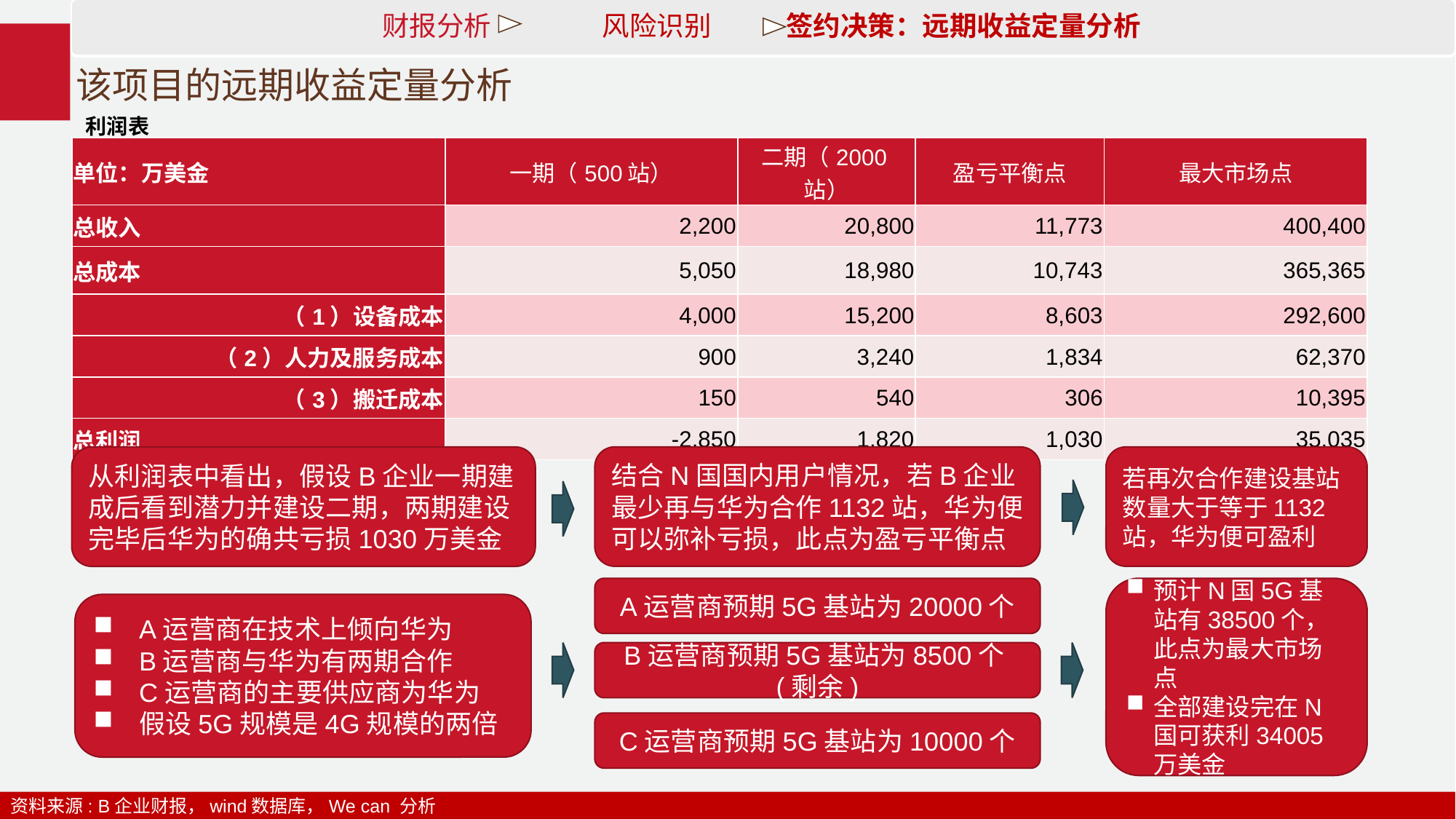

财报分析                  风险识别            签约决策：远期收益定量分析

# 该项目的远期收益定量分析
利润表
| 单位：万美金 | 一期（500站） | 二期（2000站） | 盈亏平衡点 | 最大市场点 |
| --- | --- | --- | --- | --- |
| 总收入 | 2,200 | 20,800 | 11,773 | 400,400 |
| 总成本 | 5,050 | 18,980 | 10,743 | 365,365 |
| （1）设备成本 | 4,000 | 15,200 | 8,603 | 292,600 |
| （2）人力及服务成本 | 900 | 3,240 | 1,834 | 62,370 |
| （3）搬迁成本 | 150 | 540 | 306 | 10,395 |
| 总利润 | -2,850 | 1,820 | 1,030 | 35,035 |
结合N国国内用户情况，若B企业最少再与华为合作1132站，华为便可以弥补亏损，此点为盈亏平衡点
若再次合作建设基站数量大于等于1132站，华为便可盈利
从利润表中看出，假设B企业一期建成后看到潜力并建设二期，两期建设完毕后华为的确共亏损1030万美金

A运营商预期5G基站为20000个
预计N国5G基站有38500个，此点为最大市场点
全部建设完在N国可获利34005万美金
A运营商在技术上倾向华为
B运营商与华为有两期合作
C运营商的主要供应商为华为
假设5G规模是4G规模的两倍

B运营商预期5G基站为8500个(剩余)
C运营商预期5G基站为10000个
资料来源: B企业财报，wind数据库，We can 分析